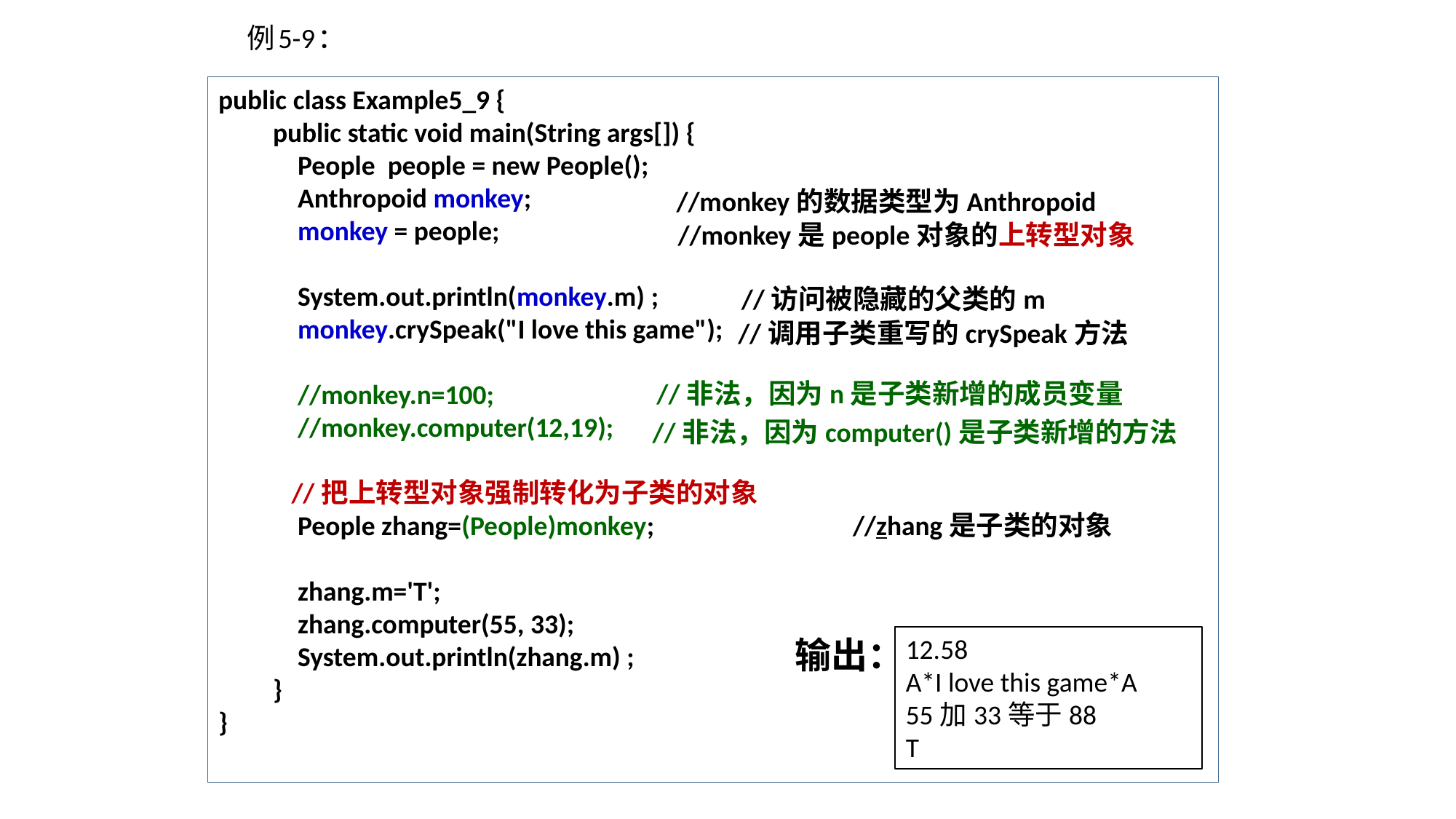

# 例5-9：
public class Example5_9 {
public static void main(String args[]) {
    People  people = new People();
    Anthropoid monkey;
    monkey = people;

    System.out.println(monkey.m) ;
    monkey.crySpeak("I love this game");

    //monkey.n=100;
    //monkey.computer(12,19);

   //把上转型对象强制转化为子类的对象
    People zhang=(People)monkey;		//zhang是子类的对象
    zhang.m='T';
    zhang.computer(55, 33);
    System.out.println(zhang.m) ;
}
}
//monkey的数据类型为Anthropoid
//monkey是people对象的上转型对象
//访问被隐藏的父类的m
//调用子类重写的crySpeak方法
//非法，因为n是子类新增的成员变量
//非法，因为computer()是子类新增的方法
输出：
12.58
A*I love this game*A
55加33等于88
T
62